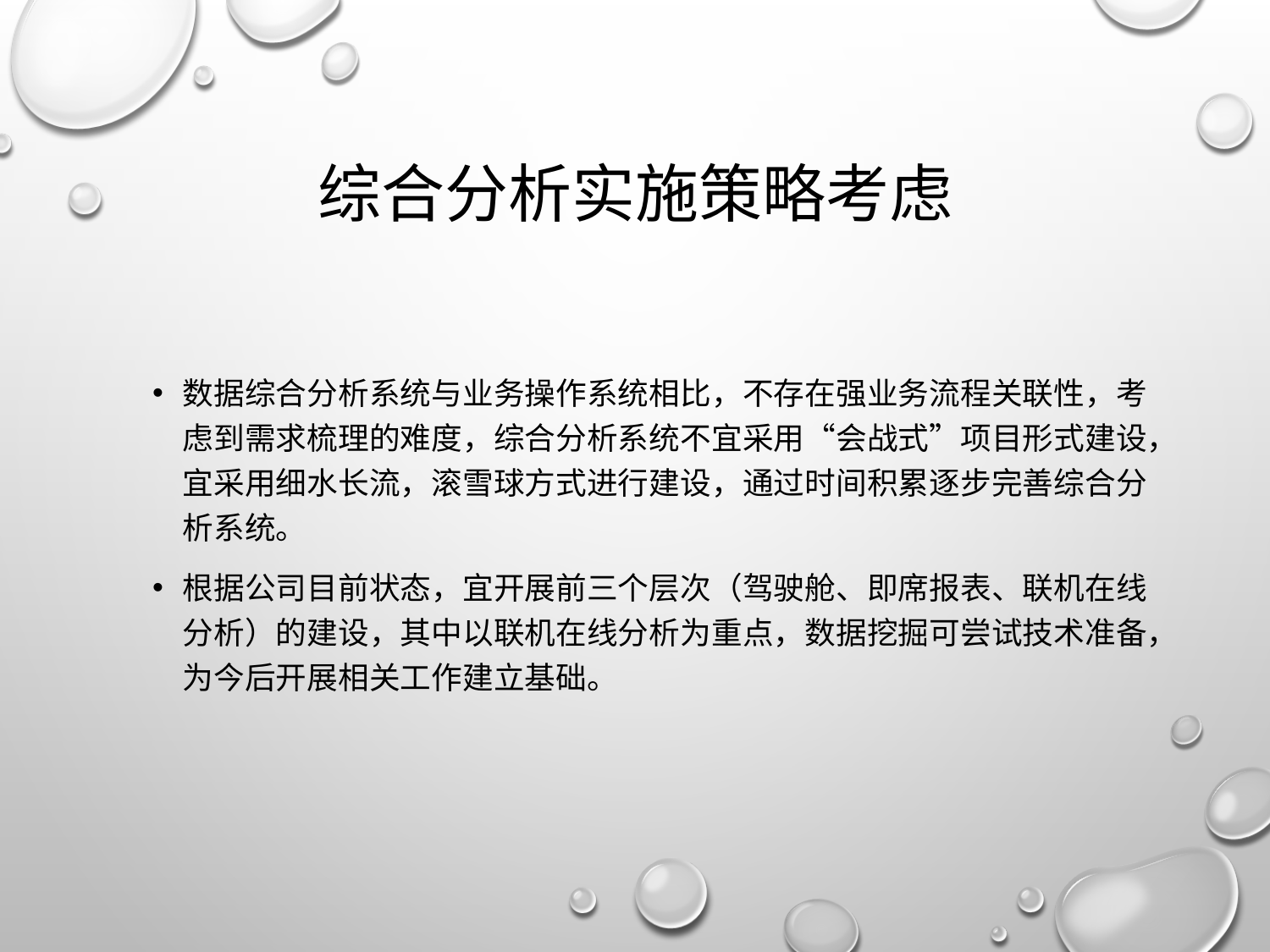

# 综合分析实施策略考虑
数据综合分析系统与业务操作系统相比，不存在强业务流程关联性，考虑到需求梳理的难度，综合分析系统不宜采用“会战式”项目形式建设，宜采用细水长流，滚雪球方式进行建设，通过时间积累逐步完善综合分析系统。
根据公司目前状态，宜开展前三个层次（驾驶舱、即席报表、联机在线分析）的建设，其中以联机在线分析为重点，数据挖掘可尝试技术准备，为今后开展相关工作建立基础。